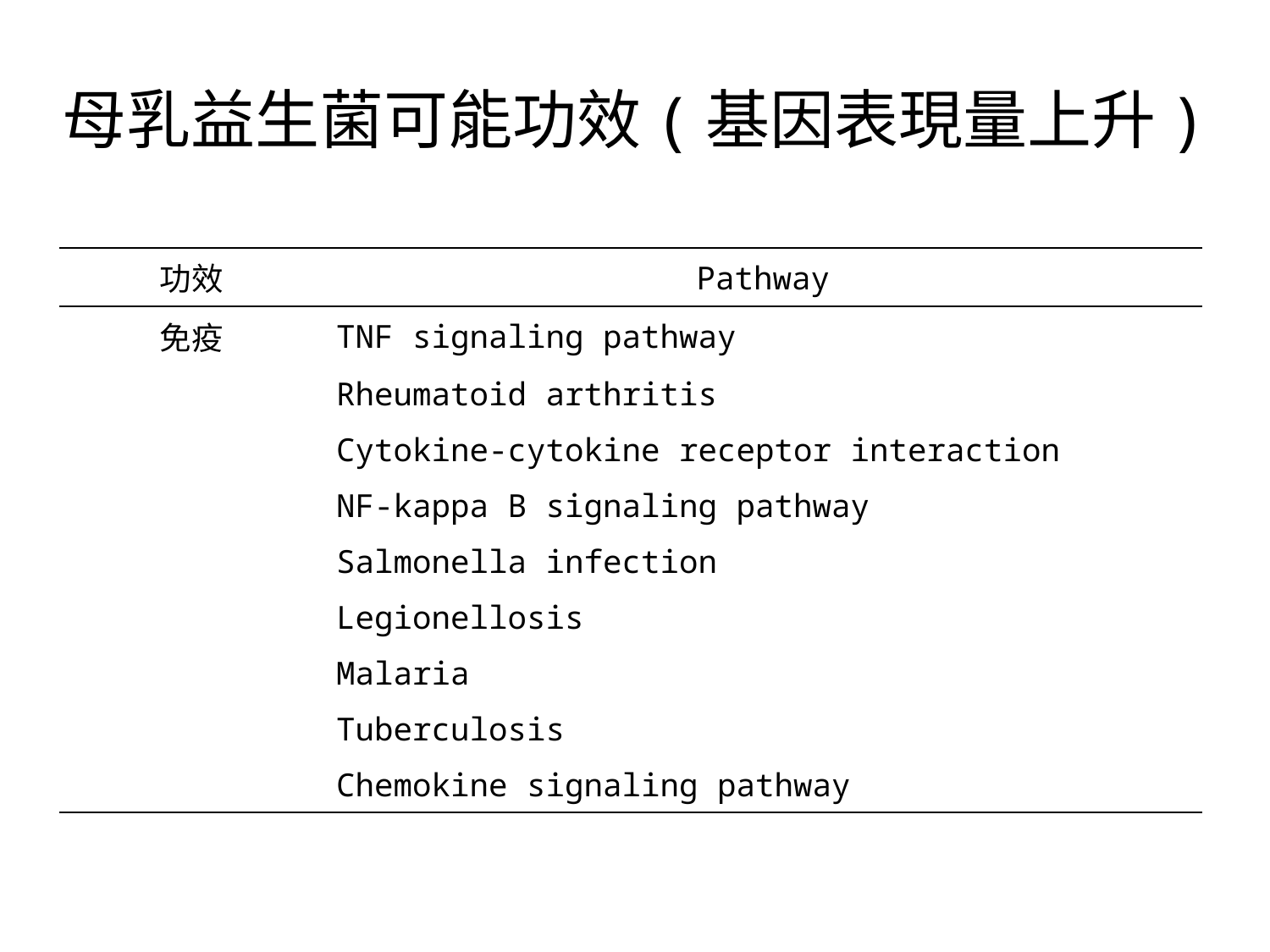

# 母乳益生菌可能功效(基因表現量上升)
| 功效 | Pathway |
| --- | --- |
| 免疫 | TNF signaling pathway |
|  | Rheumatoid arthritis |
|  | Cytokine-cytokine receptor interaction |
|  | NF-kappa B signaling pathway |
|  | Salmonella infection |
|  | Legionellosis |
|  | Malaria |
|  | Tuberculosis |
|  | Chemokine signaling pathway |